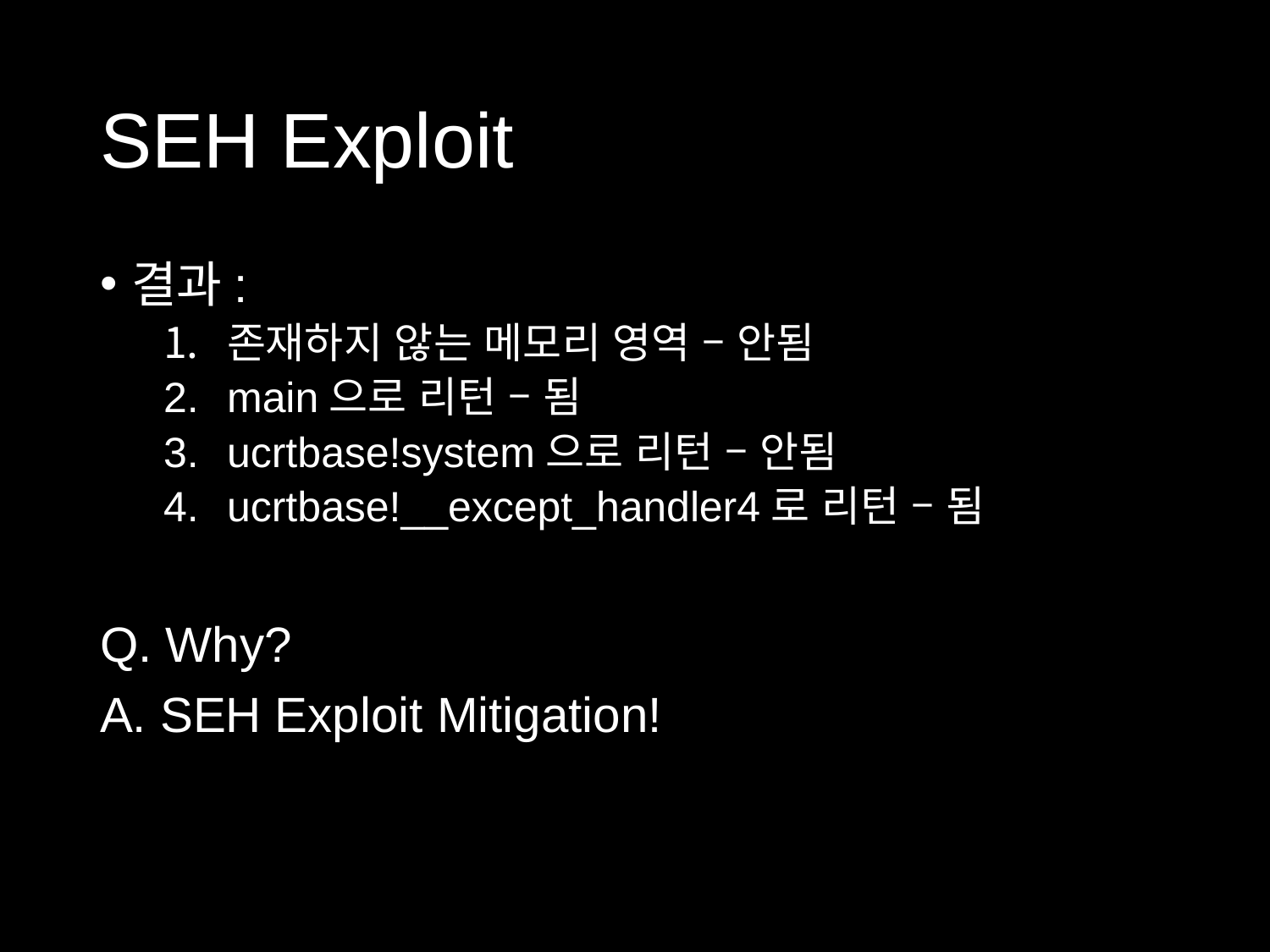

# SEH Exploit
결과:
존재하지 않는 메모리 영역 – 안됨
main으로 리턴 – 됨
ucrtbase!system으로 리턴 – 안됨
ucrtbase!__except_handler4로 리턴 – 됨

Q. Why?
A. SEH Exploit Mitigation!